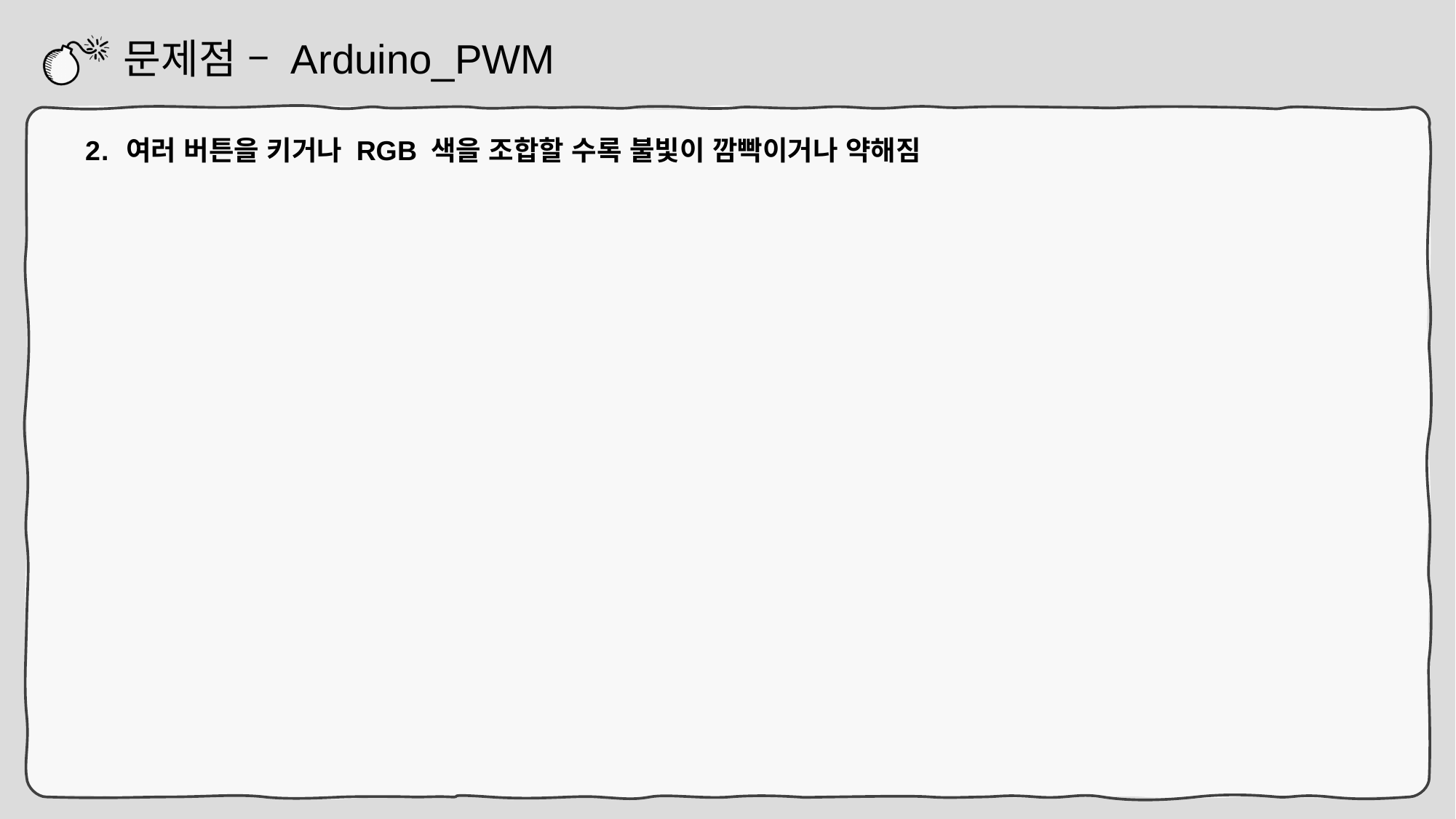

문제점 – Arduino_PWM

여러 버튼을 키거나 RGB 색을 조합할 수록 불빛이 깜빡이거나 약해짐